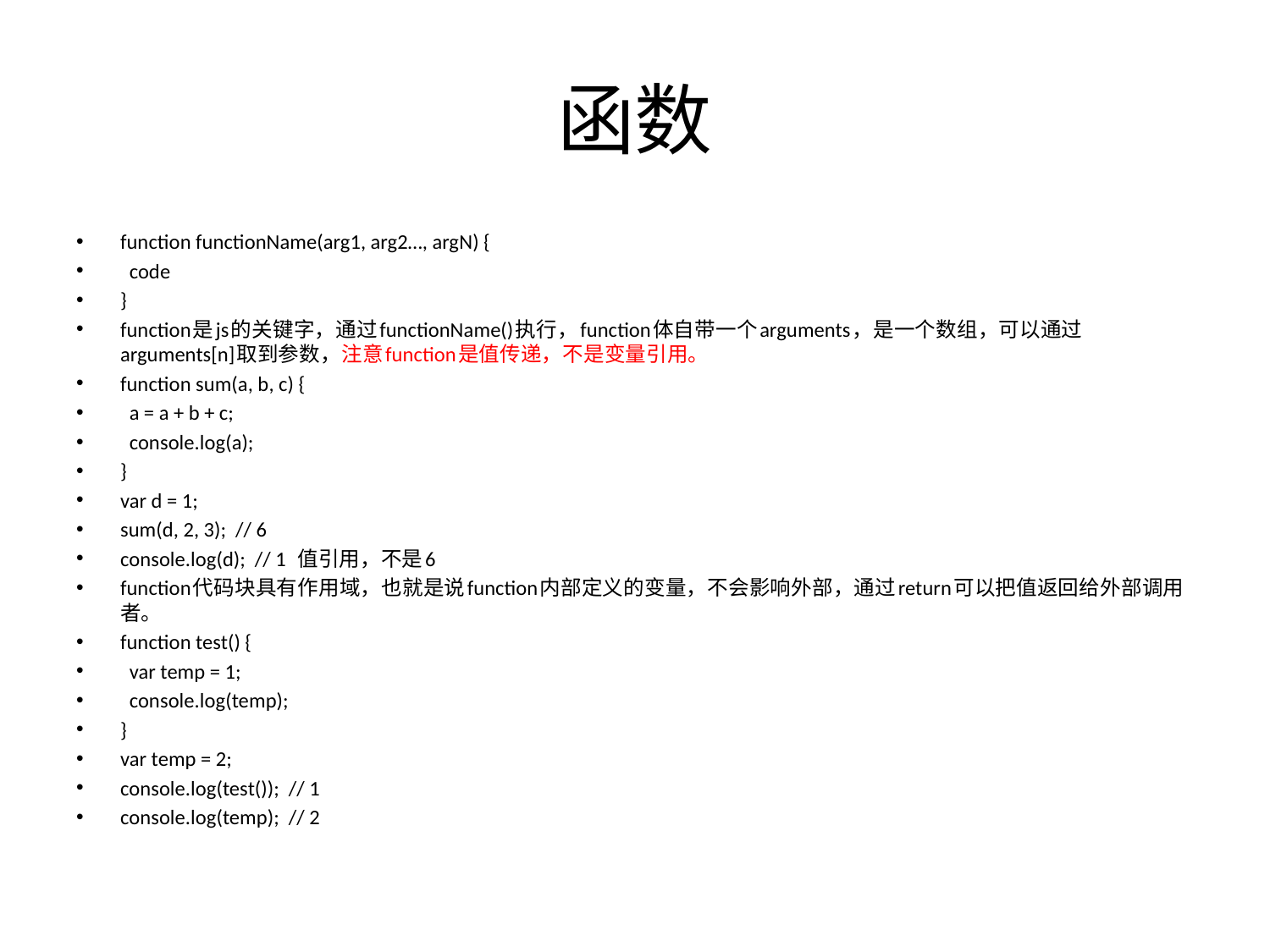

# 函数
function functionName(arg1, arg2…, argN) {
  code
}
function是js的关键字，通过functionName()执行，function体自带一个arguments，是一个数组，可以通过arguments[n]取到参数，注意function是值传递，不是变量引用。
function sum(a, b, c) {
  a = a + b + c;
  console.log(a);
}
var d = 1;
sum(d, 2, 3);  // 6
console.log(d);  // 1  值引用，不是6
function代码块具有作用域，也就是说function内部定义的变量，不会影响外部，通过return可以把值返回给外部调用者。
function test() {
  var temp = 1;
  console.log(temp);
}
var temp = 2;
console.log(test());  // 1
console.log(temp);  // 2